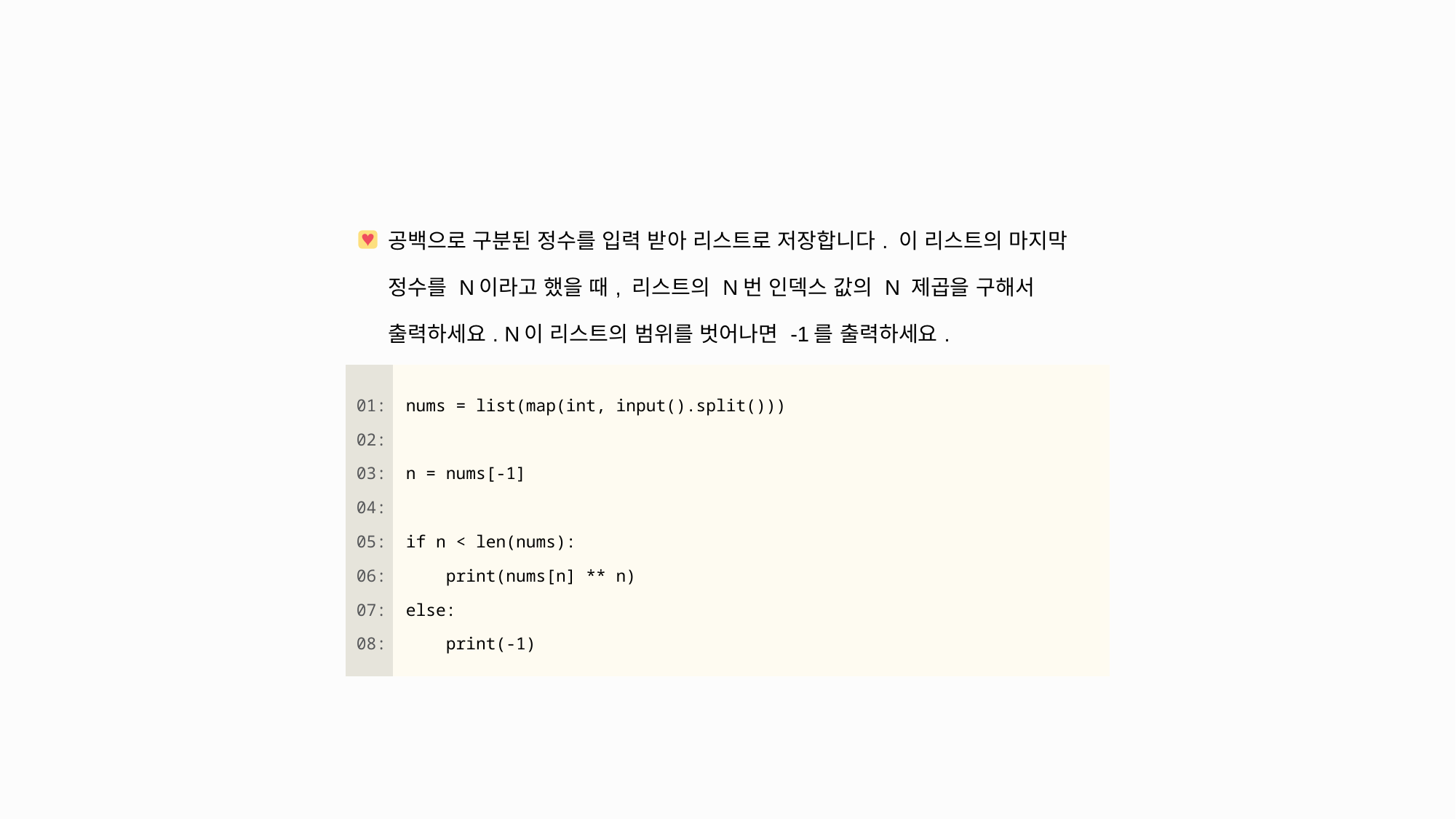

| 공백으로 구분된 정수를 입력 받아 리스트로 저장합니다. 이 리스트의 마지막 정수를 N이라고 했을 때, 리스트의 N번 인덱스 값의 N 제곱을 구해서 출력하세요. N이 리스트의 범위를 벗어나면 -1를 출력하세요. |  |
| --- | --- |
| 01: 02: 03: 04: 05: 06: 07: 08: | nums = list(map(int, input().split())) n = nums[-1] if n < len(nums): print(nums[n] \*\* n) else: print(-1) |